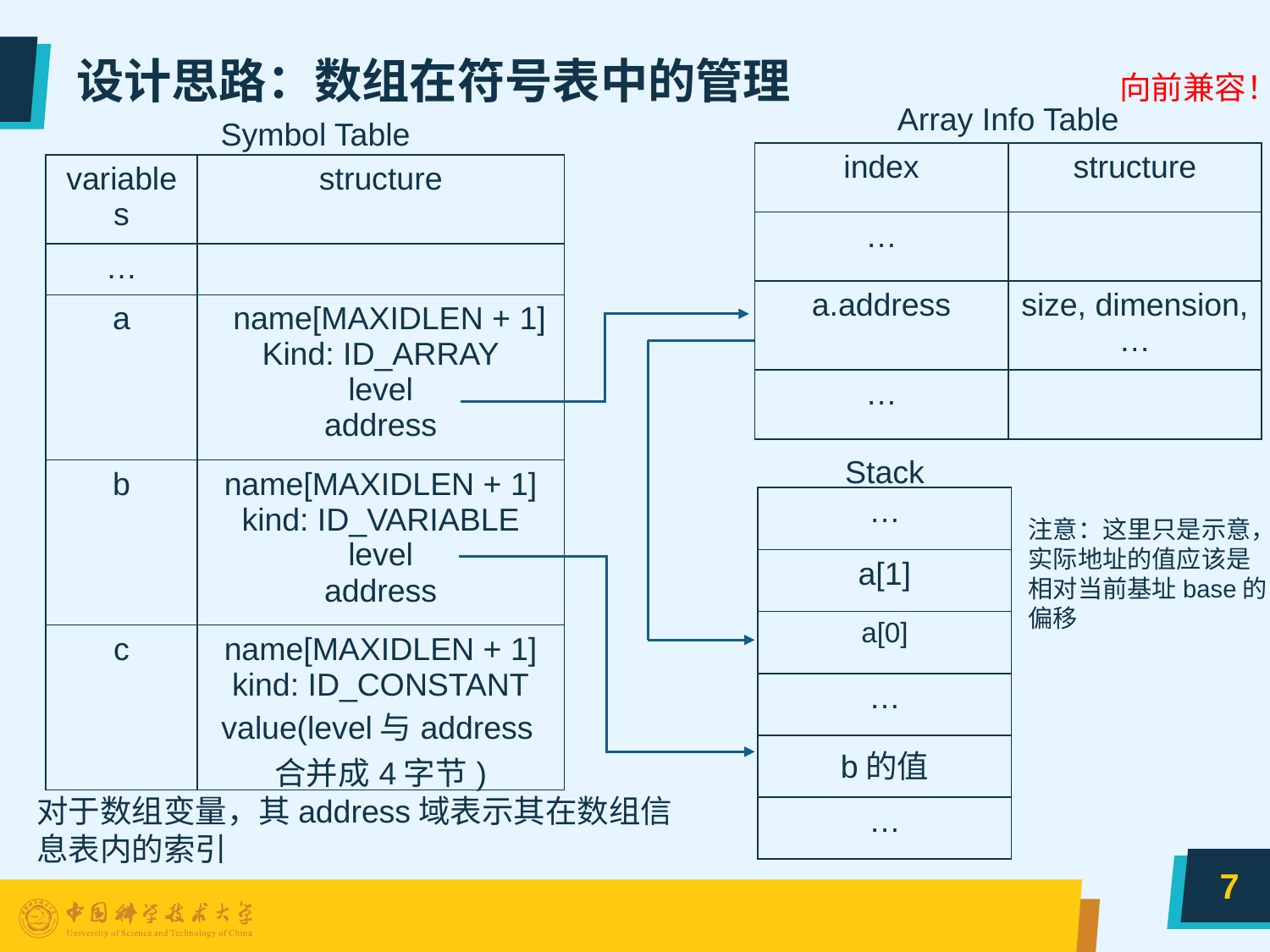

# 设计思路：数组在符号表中的管理
向前兼容！
Array Info Table
Symbol Table
| index | structure |
| --- | --- |
| … |  |
| a.address | size, dimension,… |
| … |  |
| variables | structure |
| --- | --- |
| … |  |
| a | name[MAXIDLEN + 1] Kind: ID\_ARRAY level address |
| b | name[MAXIDLEN + 1] kind: ID\_VARIABLE level address |
| c | name[MAXIDLEN + 1] kind: ID\_CONSTANT value(level与address合并成4字节) |

Stack
| … |
| --- |
| a[1] |
| a[0] |
| … |
| b的值 |
| … |
注意：这里只是示意，
实际地址的值应该是
相对当前基址base的
偏移
对于数组变量，其address域表示其在数组信
息表内的索引
7